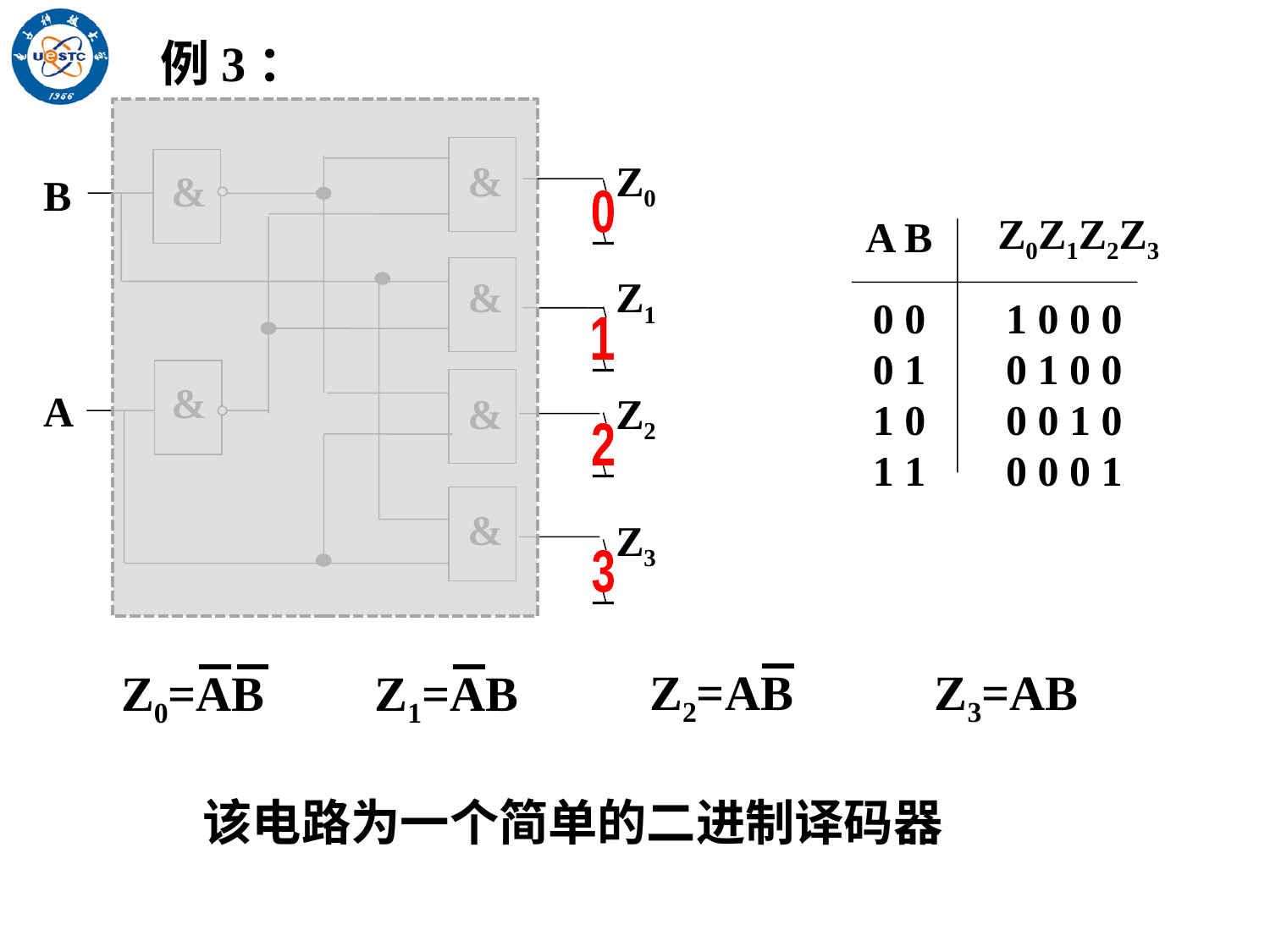

例3：

&
Z0
&
B
&
Z1
&
A
&
Z2
&
Z3
A B
Z0Z1Z2Z3

0 0
0 1
1 0
1 1

0

1 0 0 0
0 1 0 0
0 0 1 0
0 0 0 1

1

2

3
Z2=AB
Z3=AB
Z0=AB
Z1=AB
该电路为一个简单的二进制译码器